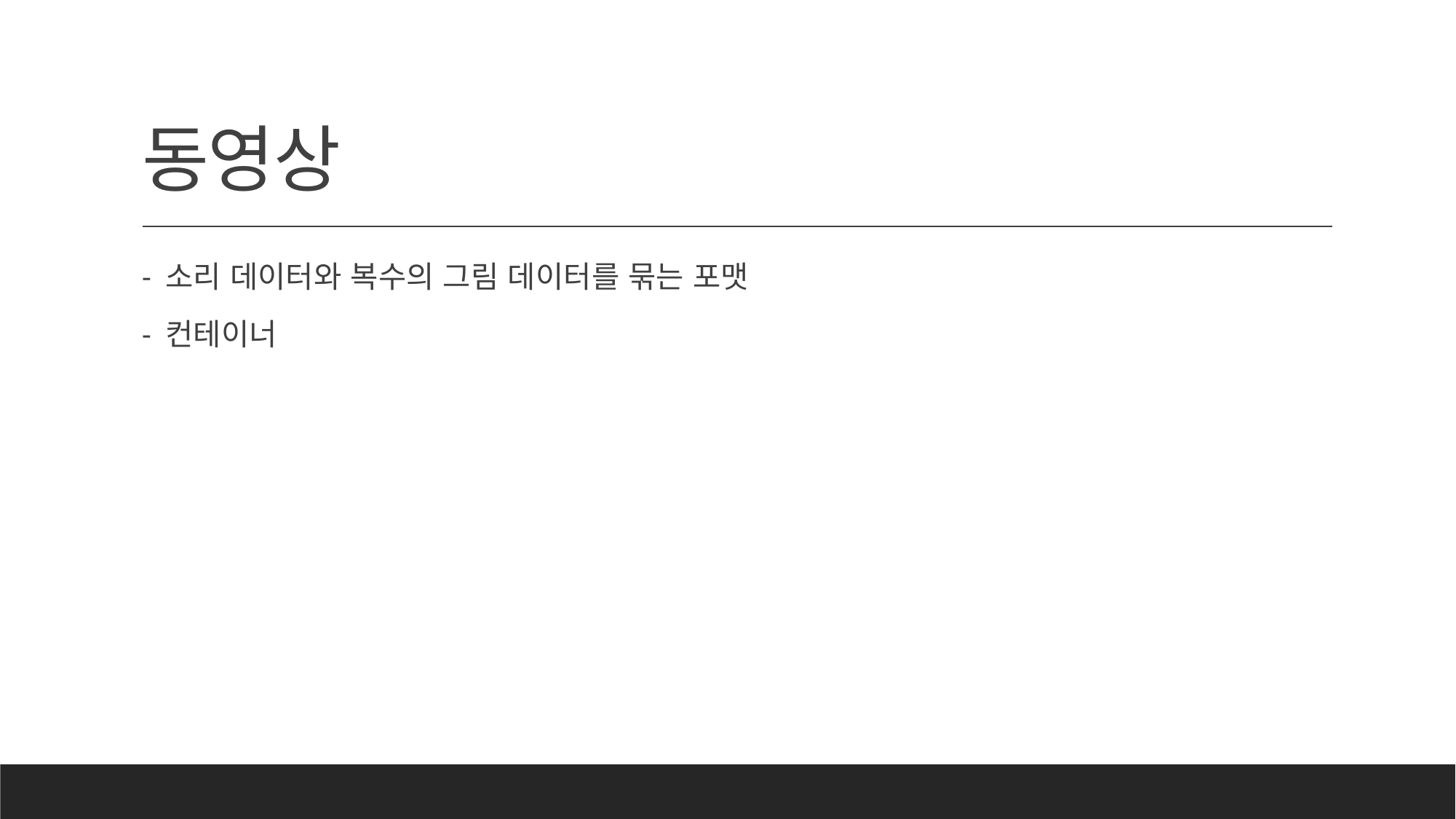

# 동영상
- 소리 데이터와 복수의 그림 데이터를 묶는 포맷
- 컨테이너